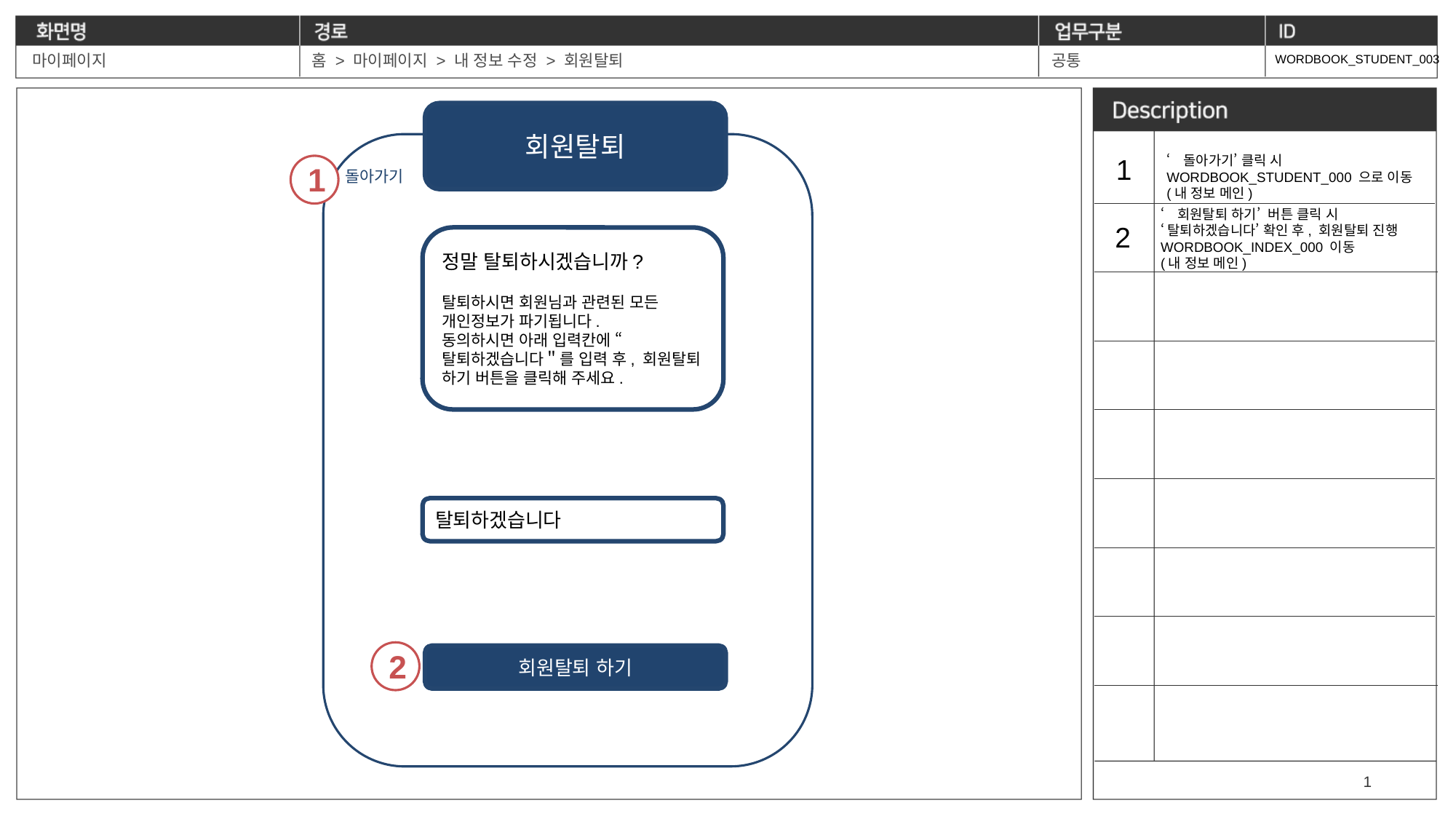

마이페이지
홈 > 마이페이지 > 내 정보 수정 > 회원탈퇴
공통
WORDBOOK_STUDENT_003
회원탈퇴

1

‘돌아가기’ 클릭 시
WORDBOOK_STUDENT_000 으로 이동 (내 정보 메인)
1
돌아가기
‘회원탈퇴 하기’  버튼 클릭 시
‘탈퇴하겠습니다’ 확인 후, 회원탈퇴 진행
WORDBOOK_INDEX_000 이동
(내 정보 메인)
2

정말 탈퇴하시겠습니까?

탈퇴하시면 회원님과 관련된 모든 개인정보가 파기됩니다.
동의하시면 아래 입력칸에 “탈퇴하겠습니다＂를 입력 후, 회원탈퇴 하기 버튼을 클릭해 주세요.

탈퇴하겠습니다

2
회원탈퇴 하기

1